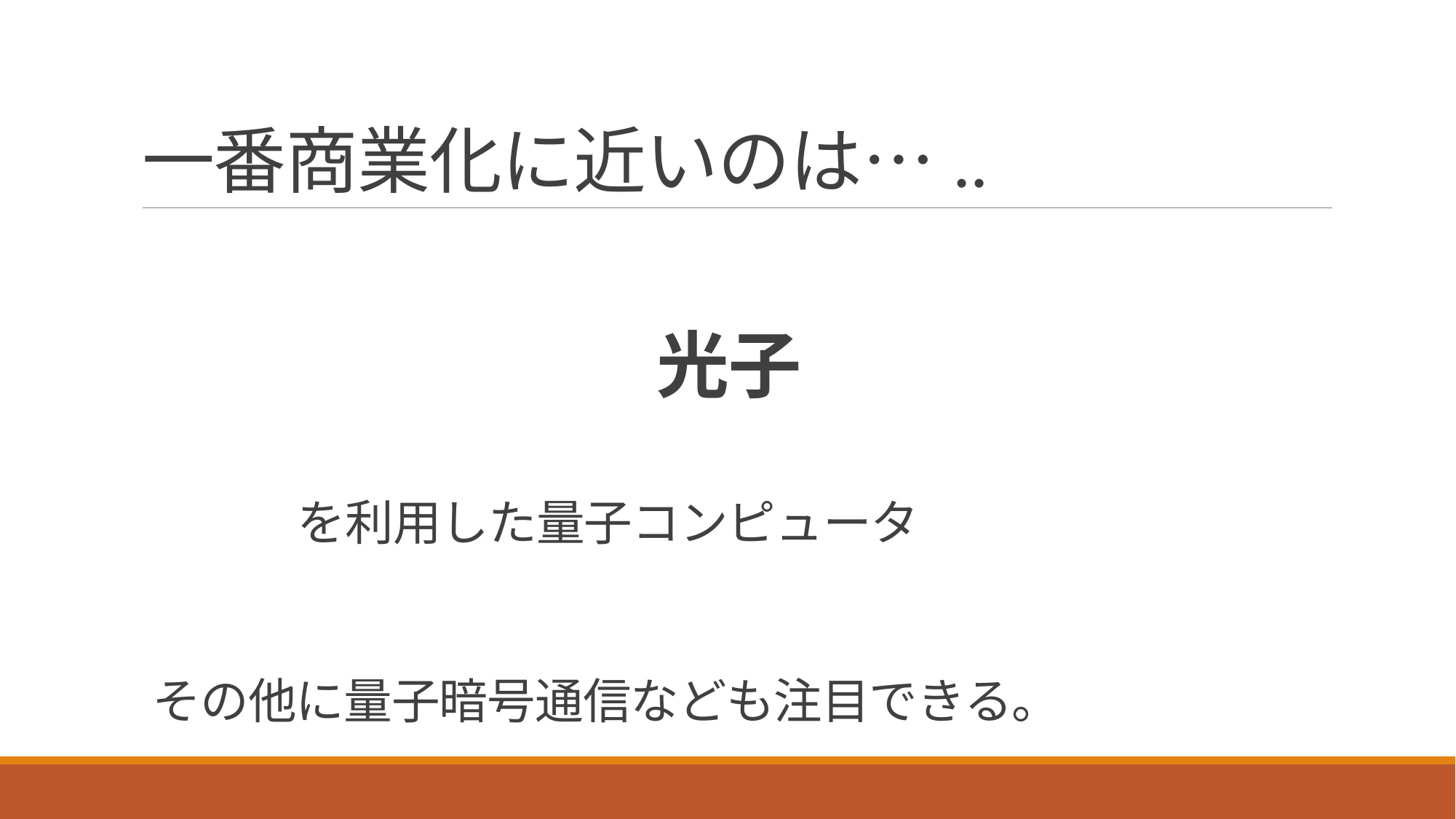

# 一番商業化に近いのは…..
　　　　　　　光子

　　を利用した量子コンピュータ

その他に量子暗号通信なども注目できる。